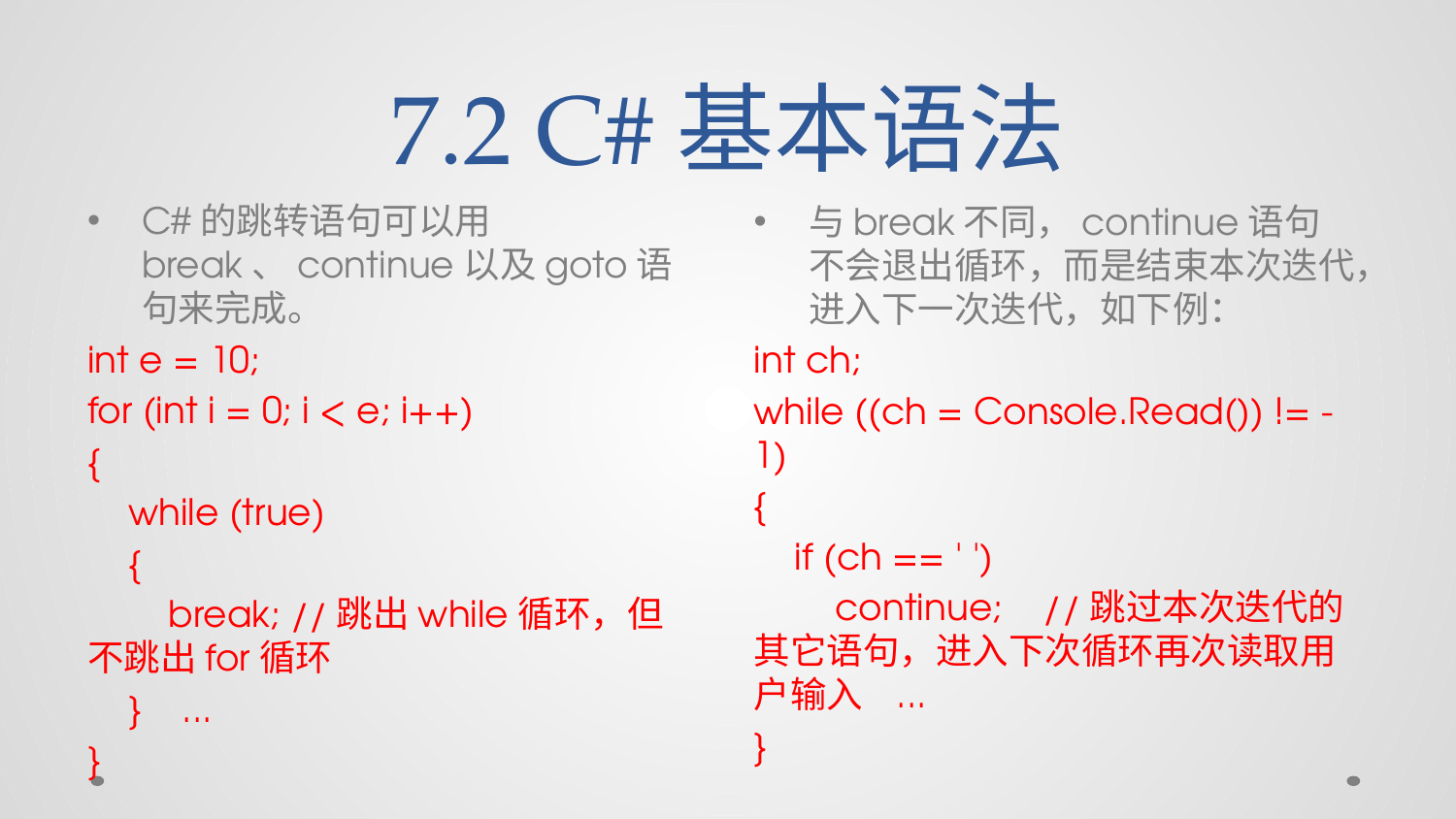

# 7.2 C#基本语法
C#的跳转语句可以用break、continue以及goto语句来完成。
int e = 10;
for (int i = 0; i < e; i++)
{
    while (true)
    {
        break; //跳出while循环，但不跳出for循环
    }    ...
}
与break不同，continue语句不会退出循环，而是结束本次迭代，进入下一次迭代，如下例：
int ch;
while ((ch = Console.Read()) != -1)
{
    if (ch == ' ')
        continue;    //跳过本次迭代的其它语句，进入下次循环再次读取用户输入   ...
}